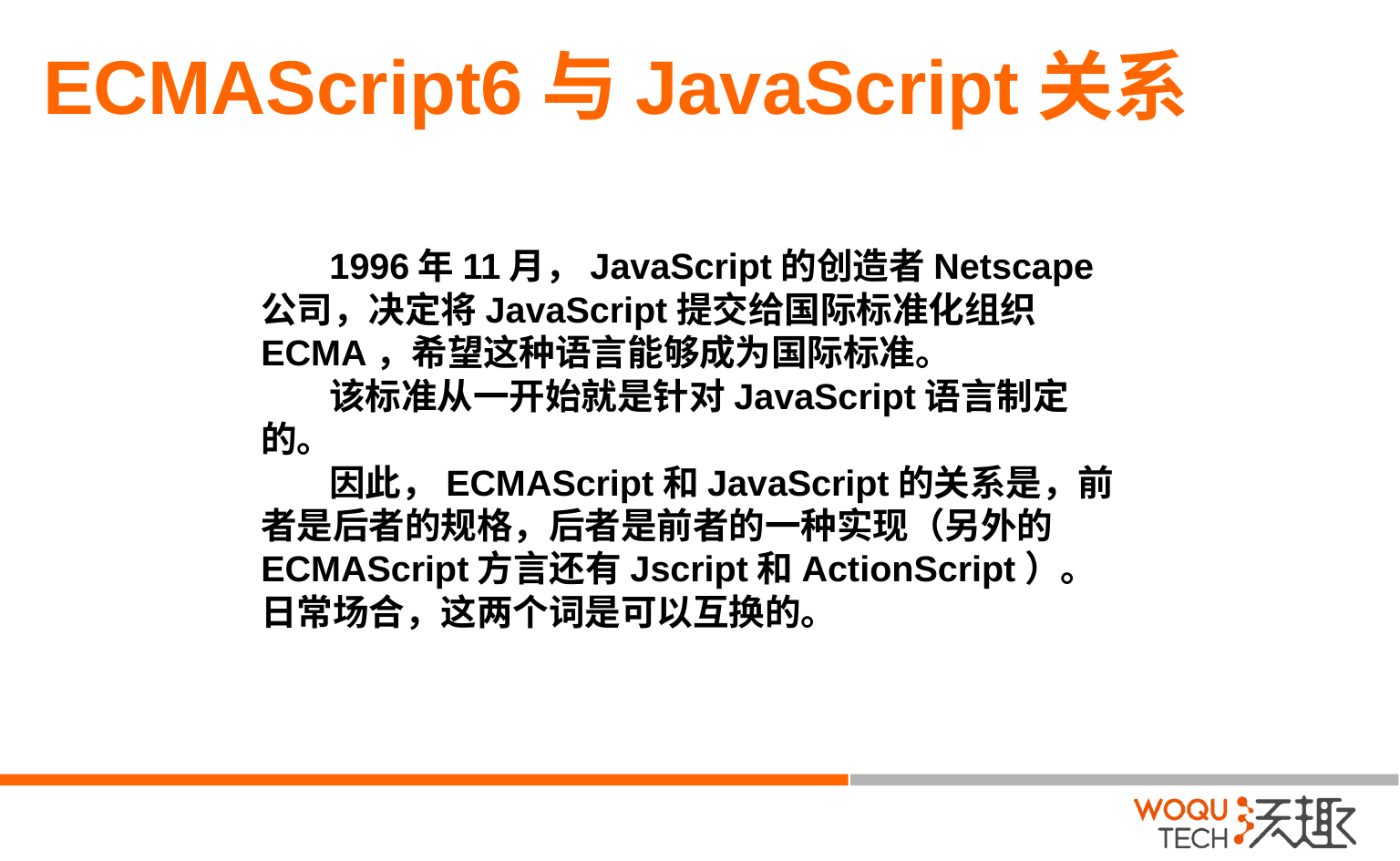

ECMAScript6与JavaScript关系
1996年11月，JavaScript的创造者Netscape公司，决定将JavaScript提交给国际标准化组织ECMA，希望这种语言能够成为国际标准。
该标准从一开始就是针对JavaScript语言制定的。
因此，ECMAScript和JavaScript的关系是，前者是后者的规格，后者是前者的一种实现（另外的ECMAScript方言还有Jscript和ActionScript）。日常场合，这两个词是可以互换的。